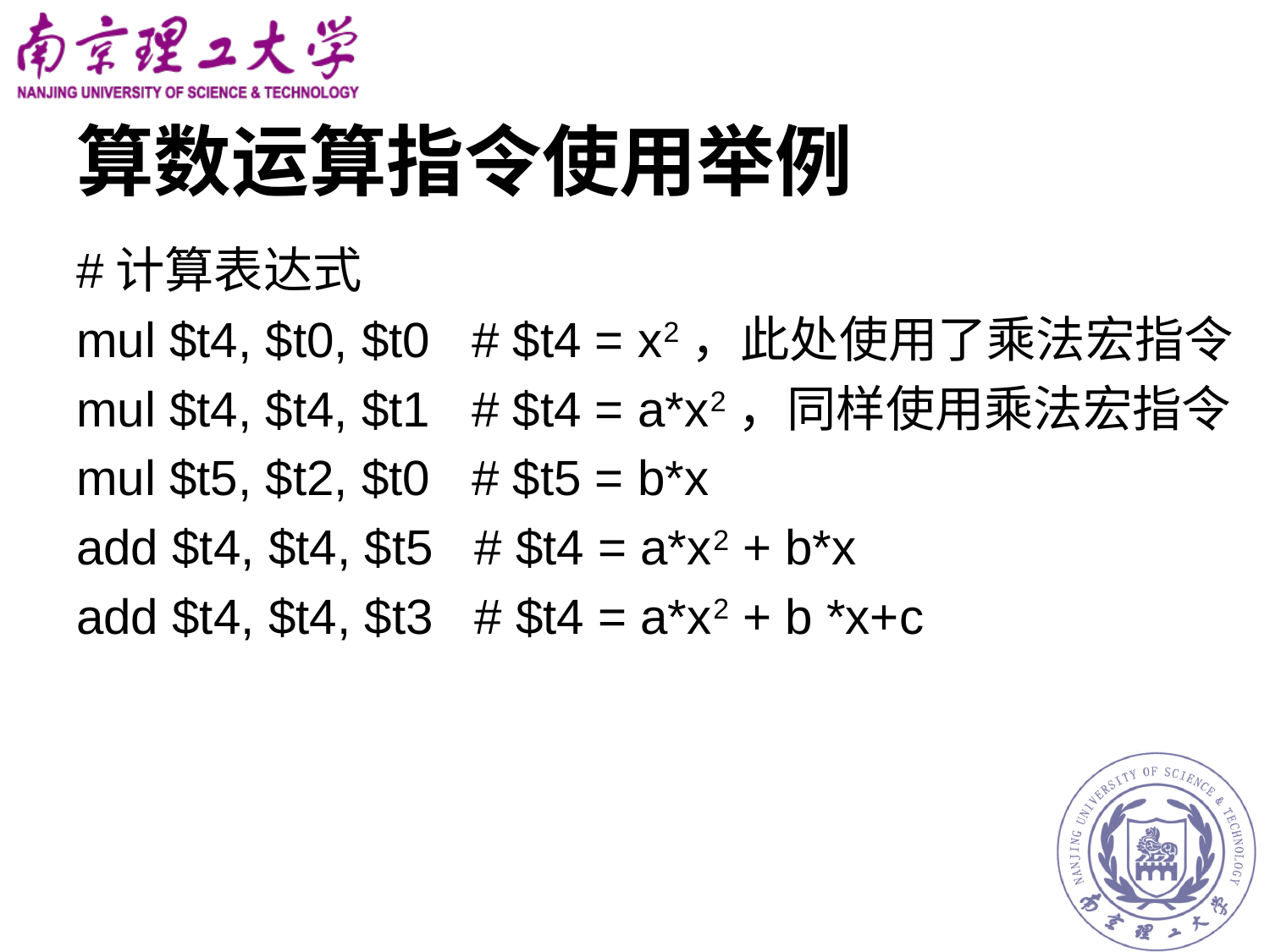

# 算数运算指令使用举例
#计算表达式
mul $t4, $t0, $t0   # $t4 = x2，此处使用了乘法宏指令
mul $t4, $t4, $t1   # $t4 = a*x2，同样使用乘法宏指令
mul $t5, $t2, $t0   # $t5 = b*x
add $t4, $t4, $t5   # $t4 = a*x2 + b*x
add $t4, $t4, $t3   # $t4 = a*x2 + b *x+c